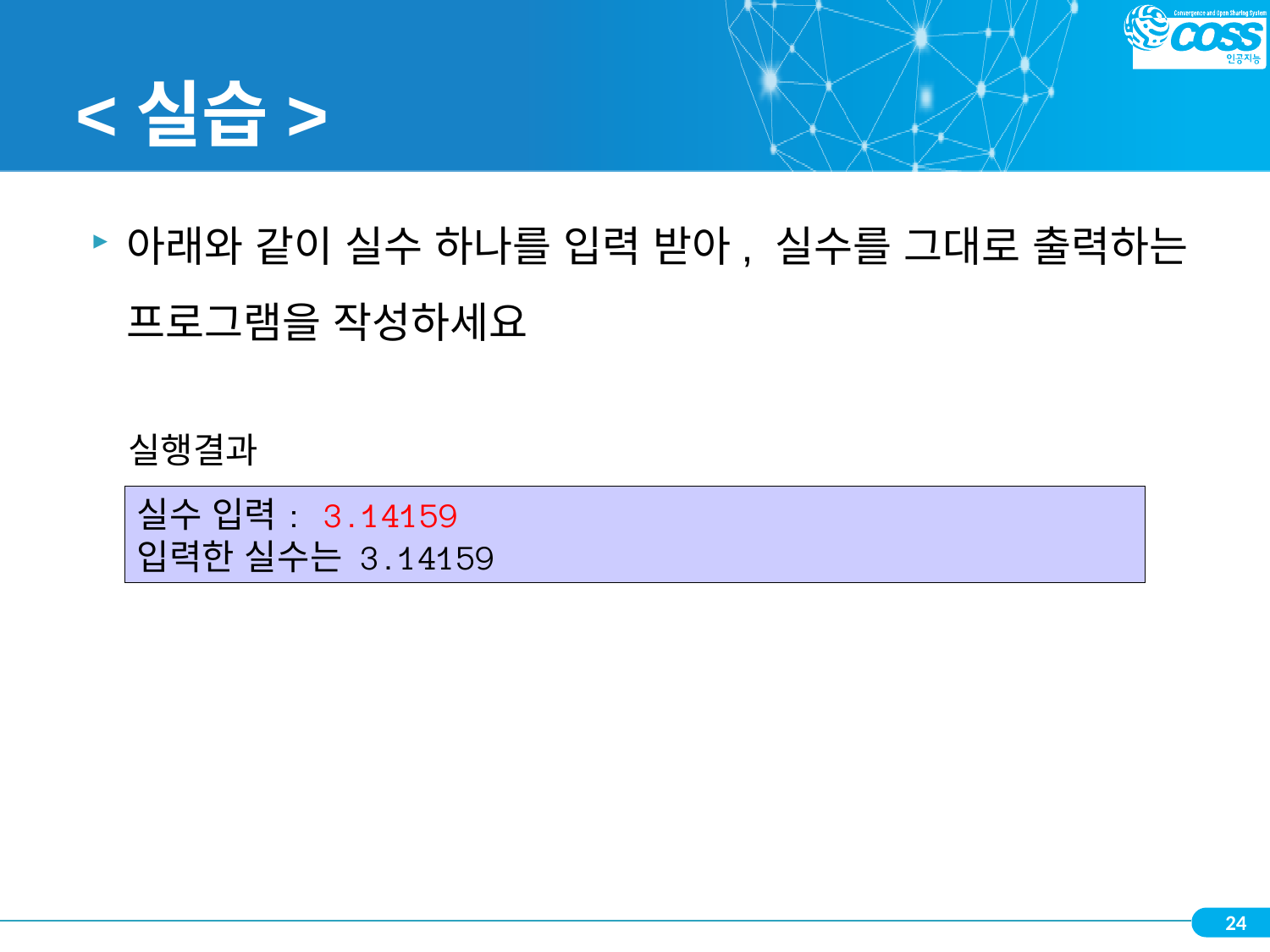

# <실습>
아래와 같이 실수 하나를 입력 받아, 실수를 그대로 출력하는 프로그램을 작성하세요
실행결과
실수 입력: 3.14159
입력한 실수는 3.14159